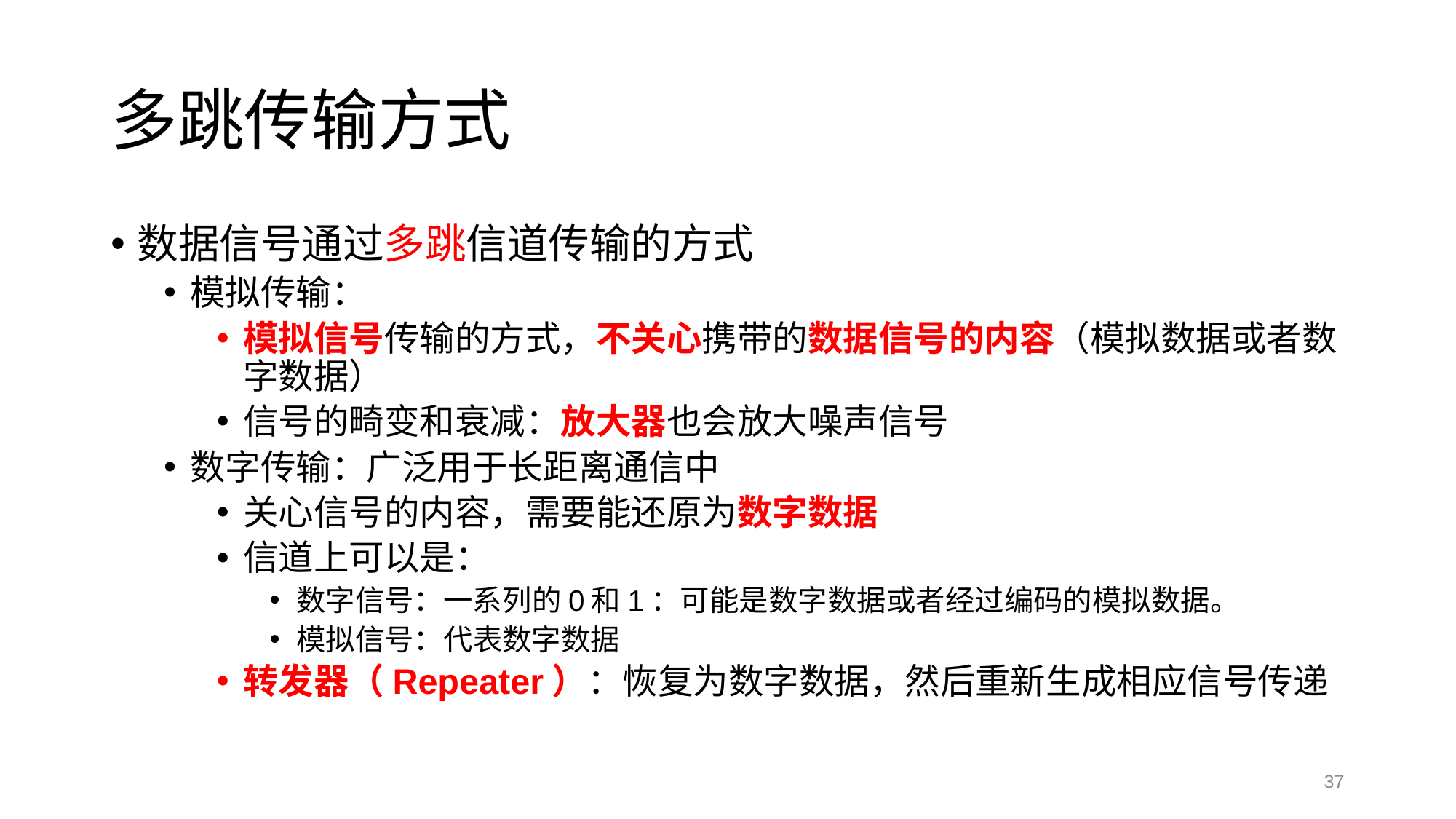

# 多跳传输方式
数据信号通过多跳信道传输的方式
模拟传输：
模拟信号传输的方式，不关心携带的数据信号的内容（模拟数据或者数字数据）
信号的畸变和衰减：放大器也会放大噪声信号
数字传输：广泛用于长距离通信中
关心信号的内容，需要能还原为数字数据
信道上可以是：
数字信号：一系列的0和1：可能是数字数据或者经过编码的模拟数据。
模拟信号：代表数字数据
转发器（Repeater）：恢复为数字数据，然后重新生成相应信号传递

37